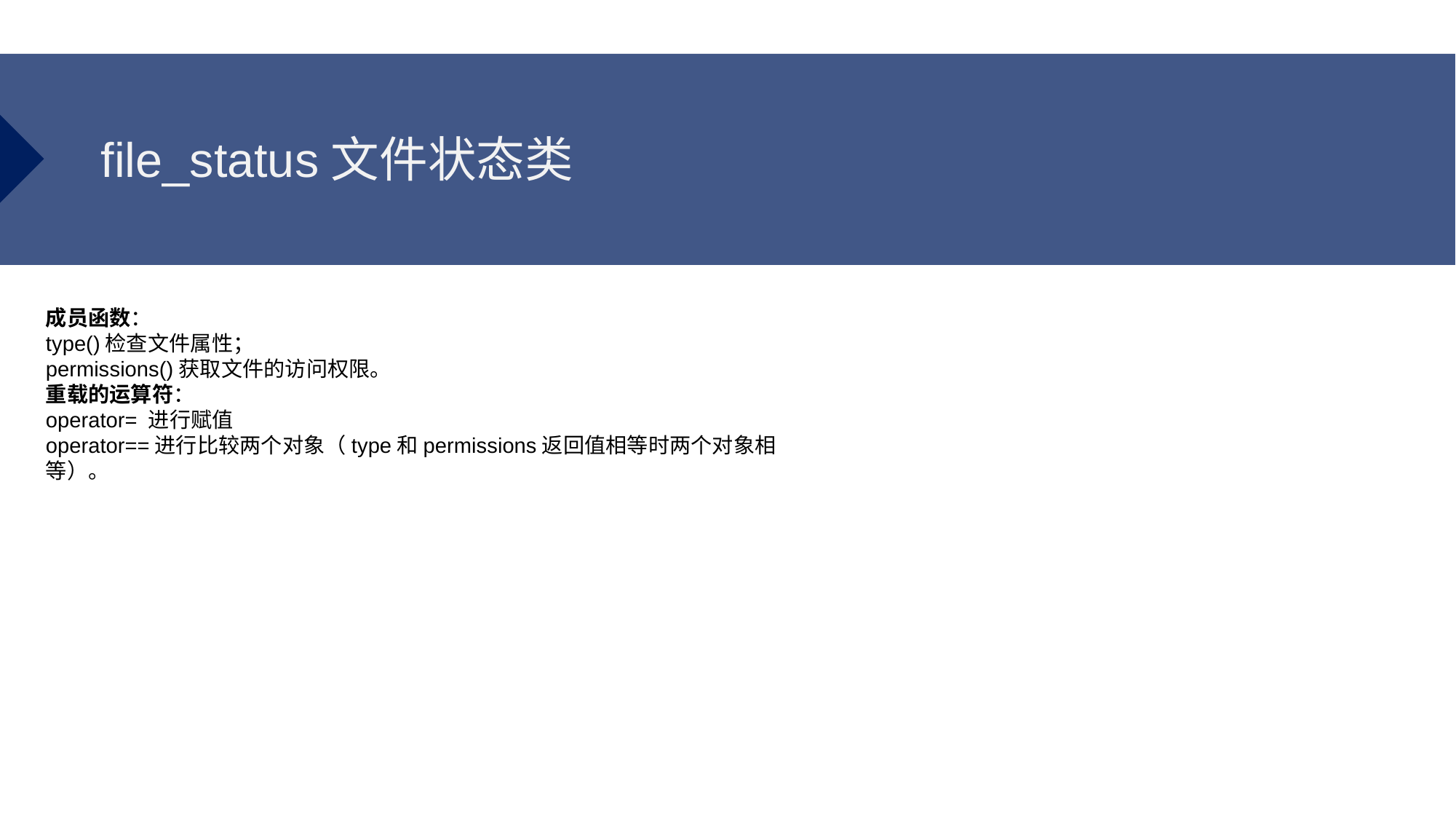

file_status文件状态类

成员函数：
type()检查文件属性；
permissions()获取文件的访问权限。
重载的运算符：
operator= 进行赋值
operator==进行比较两个对象（type和permissions返回值相等时两个对象相等）。